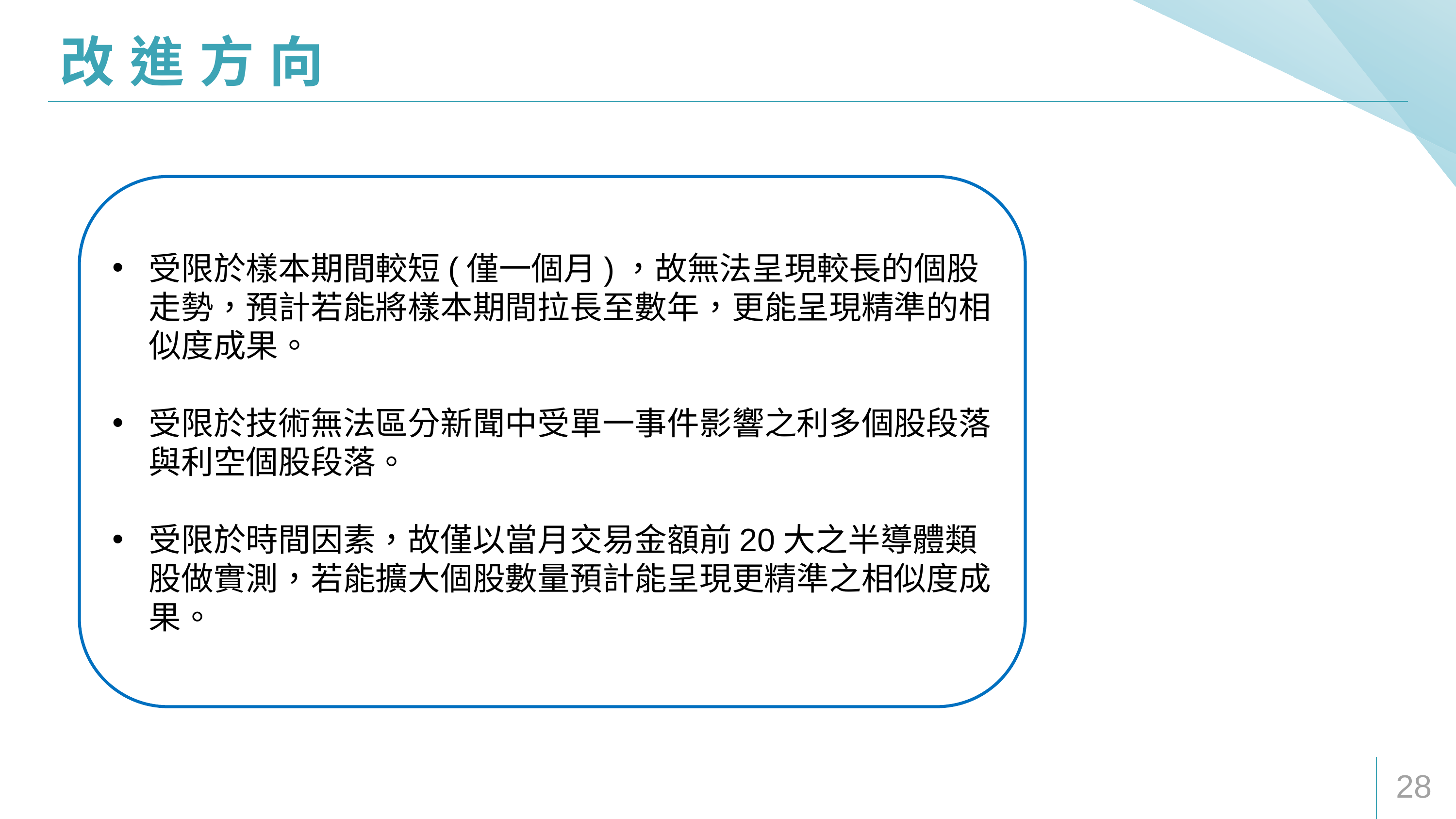

# 改進方向
受限於樣本期間較短(僅一個月)，故無法呈現較長的個股走勢，預計若能將樣本期間拉長至數年，更能呈現精準的相似度成果。

受限於技術無法區分新聞中受單一事件影響之利多個股段落與利空個股段落。

受限於時間因素，故僅以當月交易金額前20大之半導體類股做實測，若能擴大個股數量預計能呈現更精準之相似度成果。
28